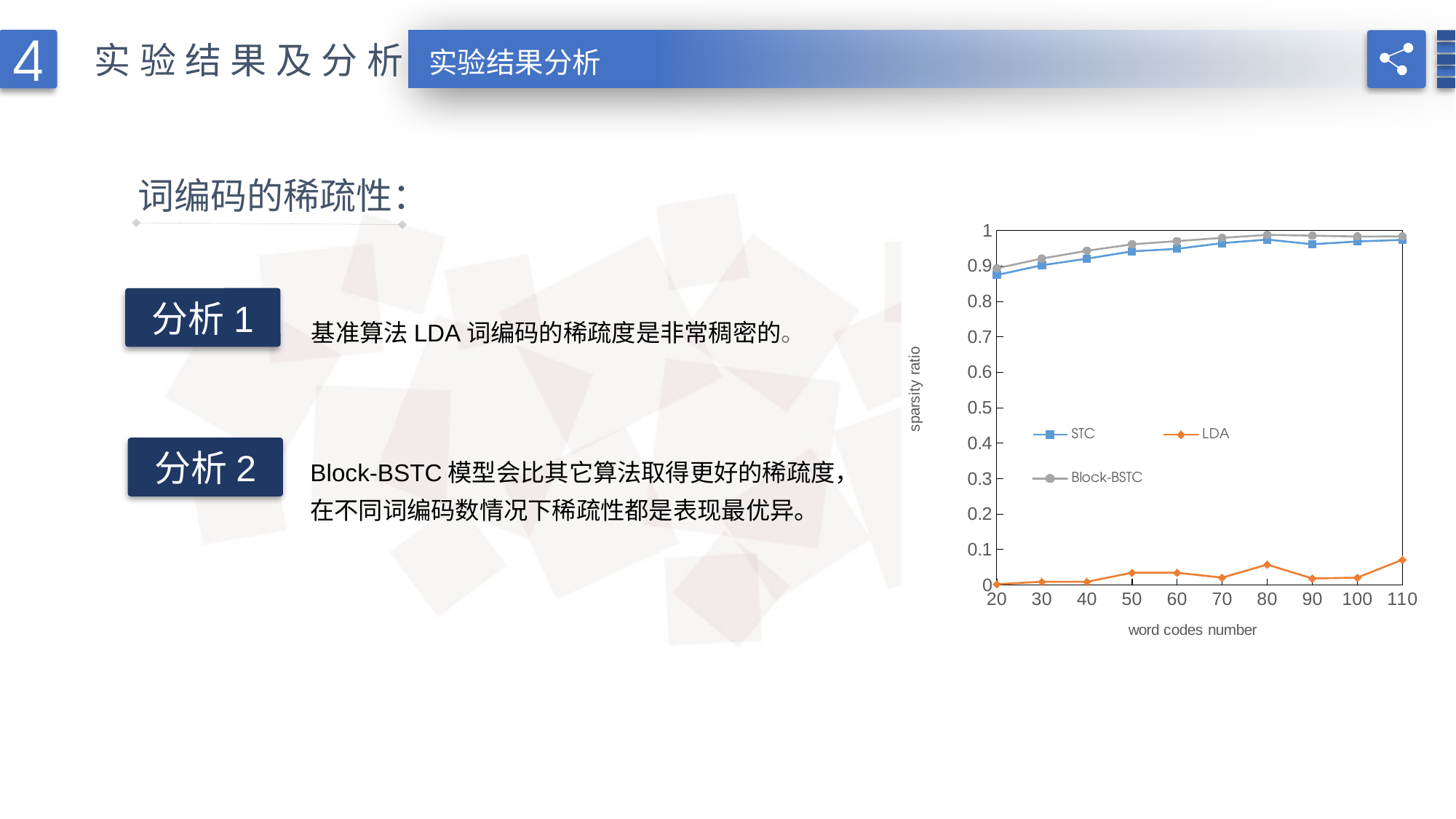

4

实验结果及分析
实验结果分析
词编码的稀疏性：

### Chart

| Category | STC | LDA | Block-BSTC |
|---|---|---|---|
| 20 | 0.874526558891455 | 0.00230946882217097 | 0.8935 |
| 30 | 0.902240184757505 | 0.00923787528868369 | 0.9211 |
| 40 | 0.920715935334873 | 0.00923787528868369 | 0.9431 |
| 50 | 0.941501154734411 | 0.0346420323325635 | 0.9613 |
| 60 | 0.948429561200923 | 0.0346420323325635 | 0.9703 |
| 70 | 0.96459584295612 | 0.0207852193995381 | 0.9795 |
| 80 | 0.97459584295612 | 0.0577367205542724 | 0.9879 |
| 90 | 0.961524249422632 | 0.0184757505773671 | 0.9857 |
| 100 | 0.969214780600462 | 0.0207852193995381 | 0.9833 |
| 110 | 0.973833718244803 | 0.0715935334872979 | 0.9835 |
分析1
基准算法LDA词编码的稀疏度是非常稠密的。
分析2
Block-BSTC模型会比其它算法取得更好的稀疏度，在不同词编码数情况下稀疏性都是表现最优异。